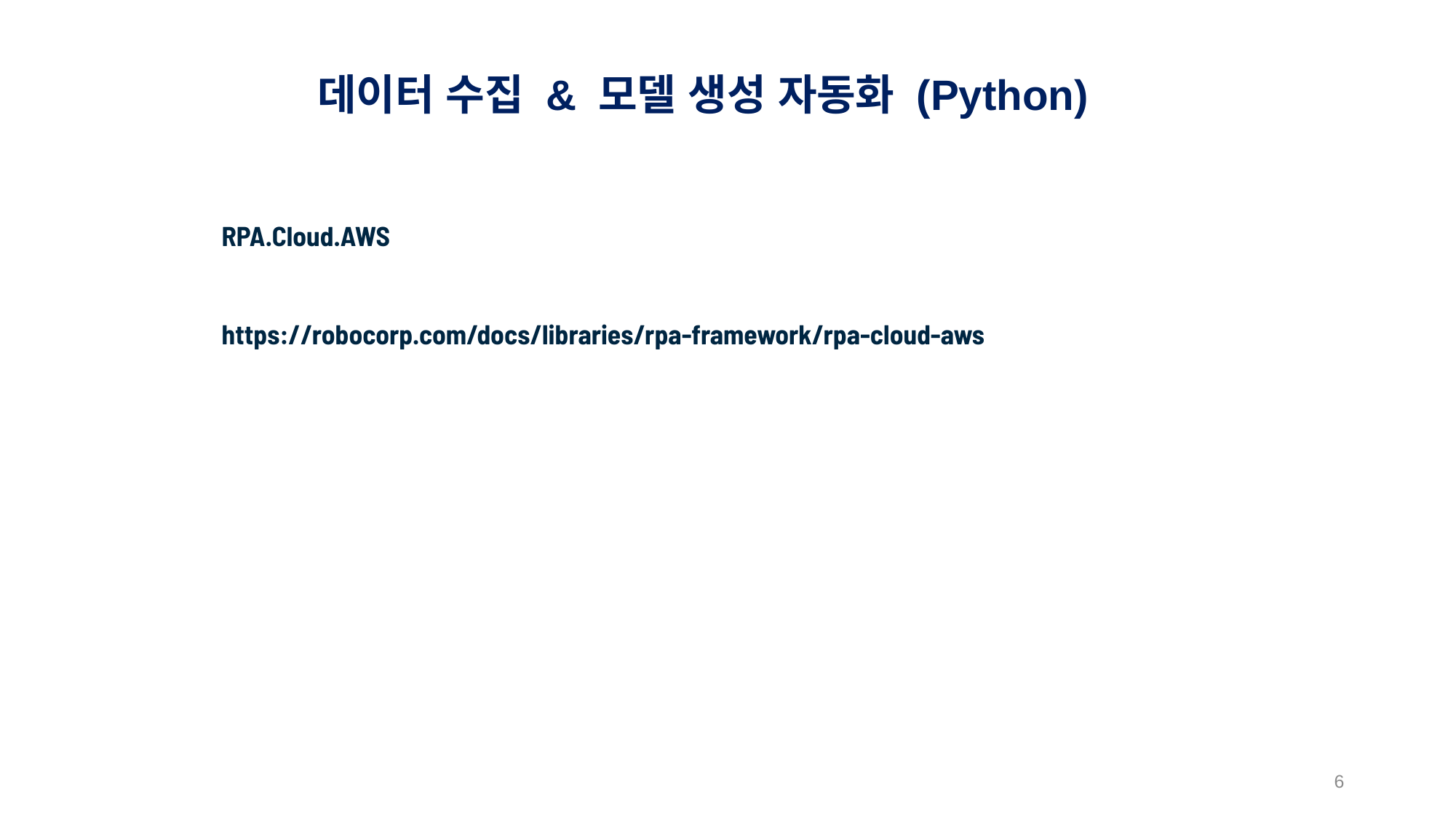

데이터 수집 & 모델 생성 자동화 (Python)
RPA.Cloud.AWS

https://robocorp.com/docs/libraries/rpa-framework/rpa-cloud-aws
6